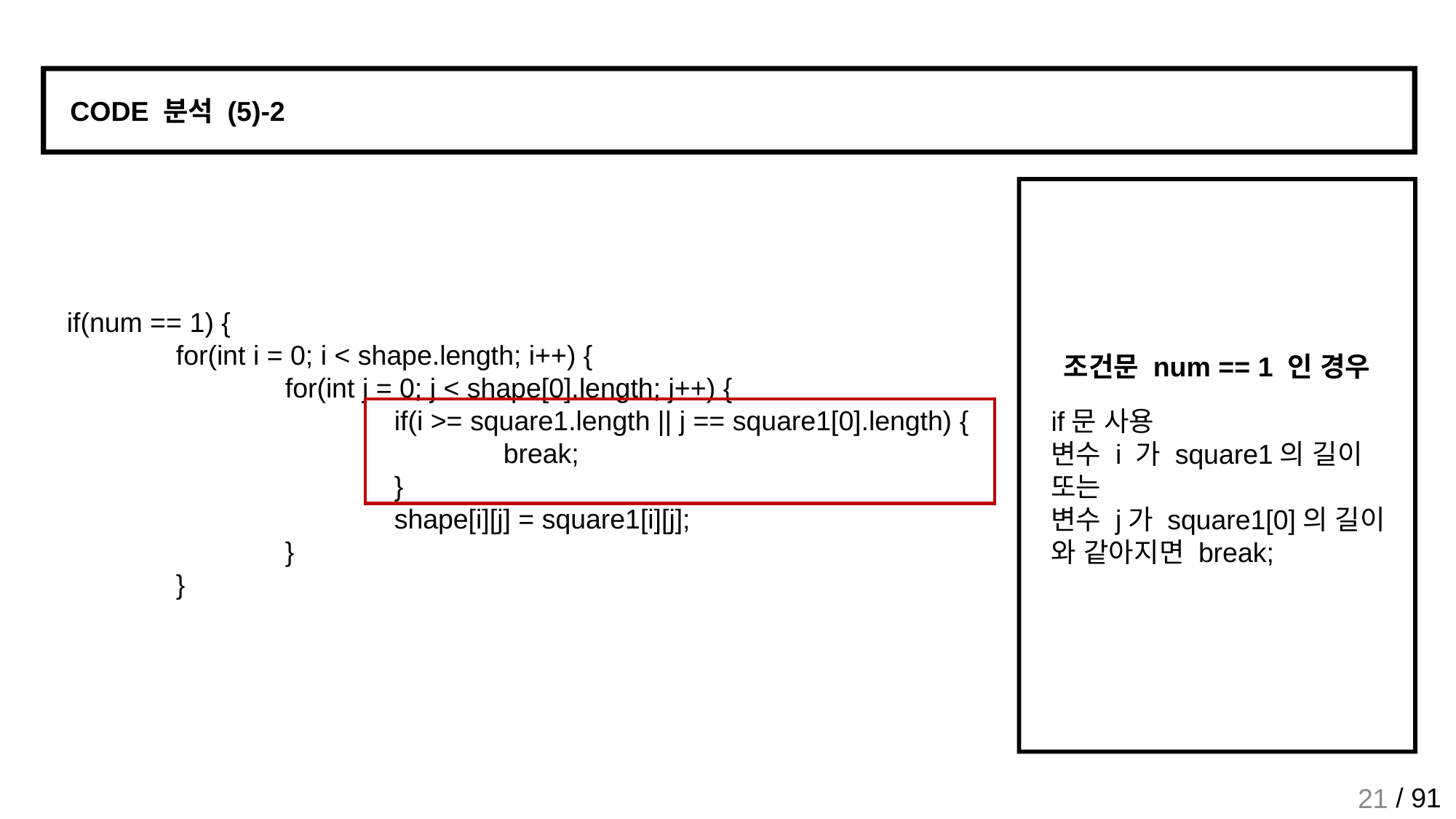

CODE 분석 (5)-2

	if(num == 1) {
		for(int i = 0; i < shape.length; i++) {
			for(int j = 0; j < shape[0].length; j++) {
				if(i >= square1.length || j == square1[0].length) {
					break;
				}
				shape[i][j] = square1[i][j];
			}
		}
조건문 num == 1 인 경우

if문 사용
변수 i 가 square1의 길이
또는
변수 j가 square1[0]의 길이
와 같아지면 break;

21